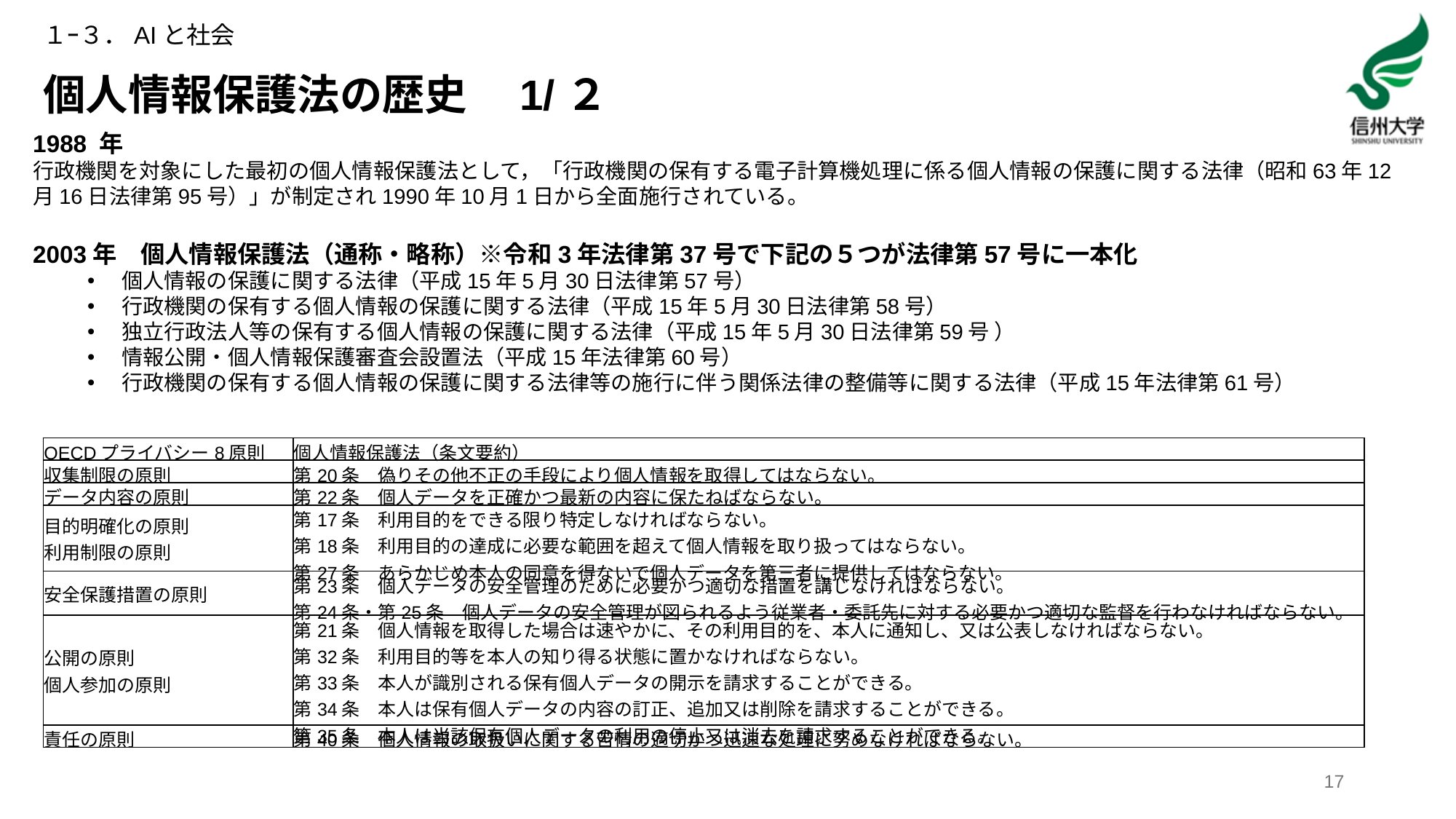

１ｰ３．AIと社会
# 個人情報保護法の歴史　1/２
1988 年
行政機関を対象にした最初の個人情報保護法として，「行政機関の保有する電子計算機処理に係る個人情報の保護に関する法律（昭和63年12月16日法律第95号）」が制定され1990年10月1日から全面施行されている。
2003年　個人情報保護法（通称・略称）※令和3年法律第37号で下記の５つが法律第57号に一本化
個人情報の保護に関する法律（平成15年5月30日法律第57号）
行政機関の保有する個人情報の保護に関する法律（平成15年5月30日法律第58号）
独立行政法人等の保有する個人情報の保護に関する法律（平成15年5月30日法律第59号 ）
情報公開・個人情報保護審査会設置法（平成15年法律第60号）
行政機関の保有する個人情報の保護に関する法律等の施行に伴う関係法律の整備等に関する法律（平成15年法律第61号）
| OECDプライバシー8原則 | 個人情報保護法（条文要約） |
| --- | --- |
| 収集制限の原則 | 第20条　偽りその他不正の手段により個人情報を取得してはならない。 |
| データ内容の原則 | 第22条　個人データを正確かつ最新の内容に保たねばならない。 |
| 目的明確化の原則 利用制限の原則 | 第17条　利用目的をできる限り特定しなければならない。 第18条　利用目的の達成に必要な範囲を超えて個人情報を取り扱ってはならない。 第27条　あらかじめ本人の同意を得ないで個人データを第三者に提供してはならない。 |
| 安全保護措置の原則 | 第23条　個人データの安全管理のために必要かつ適切な措置を講じなければならない。 第24条・第25条　個人データの安全管理が図られるよう従業者・委託先に対する必要かつ適切な監督を行わなければならない。 |
| 公開の原則 個人参加の原則 | 第21条　個人情報を取得した場合は速やかに、その利用目的を、本人に通知し、又は公表しなければならない。 第32条　利用目的等を本人の知り得る状態に置かなければならない。 第33条　本人が識別される保有個人データの開示を請求することができる。 第34条　本人は保有個人データの内容の訂正、追加又は削除を請求することができる。 第35条　本人は当該保有個人データの利用の停止又は消去を請求することができる。 |
| 責任の原則 | 第40条　個人情報の取扱いに関する苦情の適切かつ迅速な処理に努めなければならない。 |
17